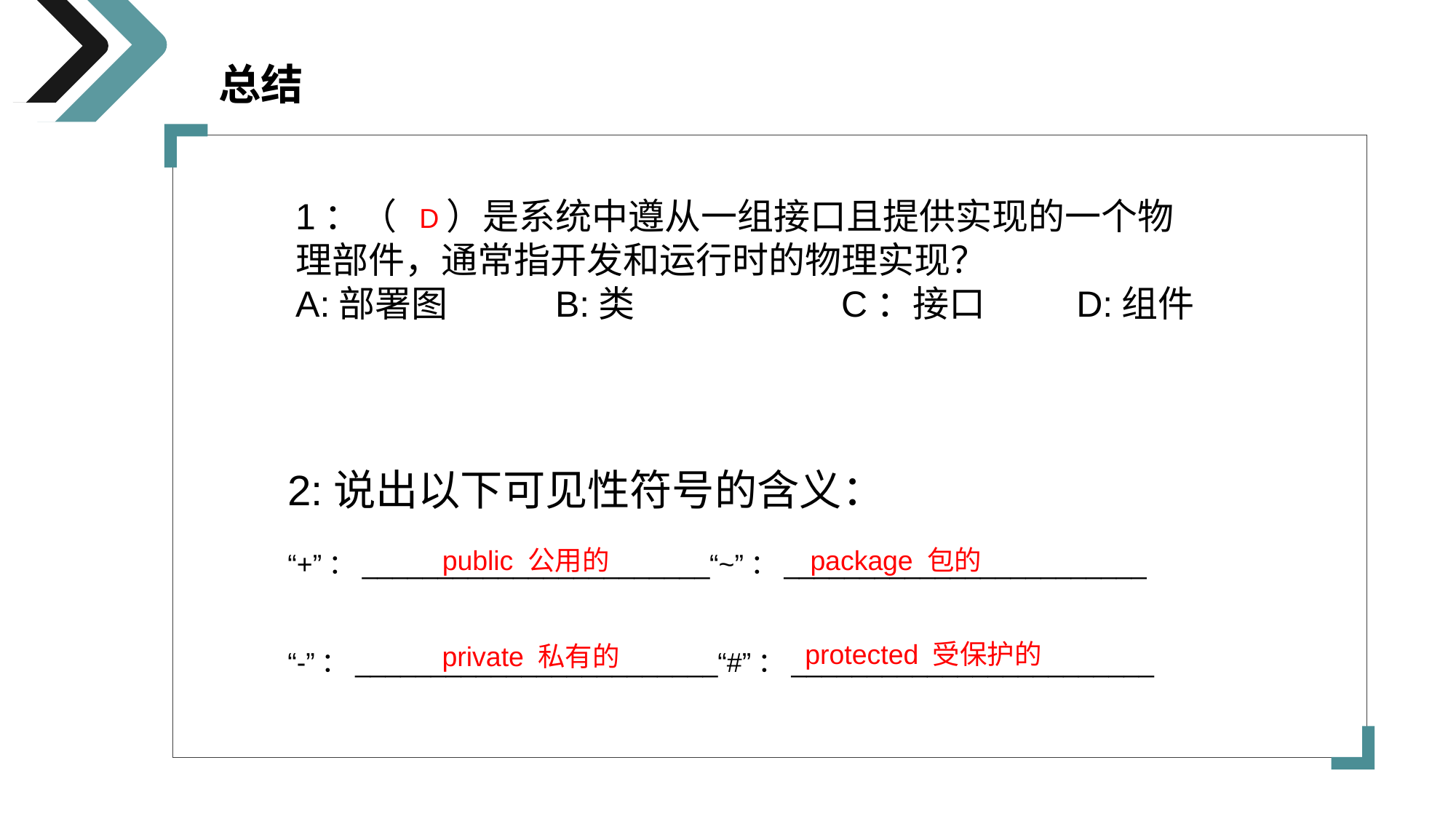

总结

1：（      ）是系统中遵从一组接口且提供实现的一个物理部件，通常指开发和运行时的物理实现？
A:部署图   	    B:类  	 	C：接口    	 D:组件
D
2:说出以下可见性符号的含义：

“+”：_______________________“~”：________________________

“-”：________________________“#”：________________________

package 包的
public 公用的
protected 受保护的
private 私有的